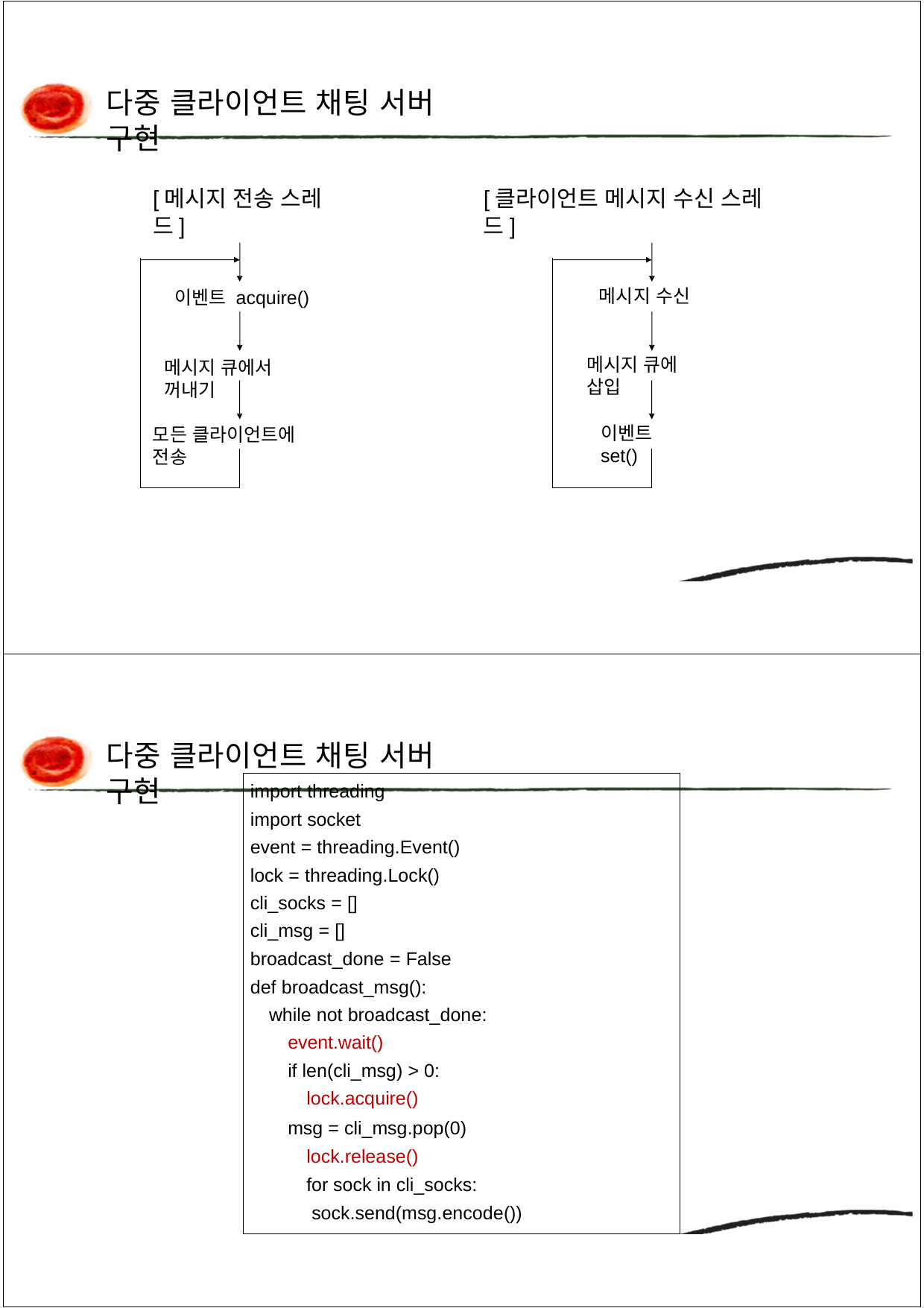

다중 클라이언트 채팅 서버 구현
[메시지 전송 스레드]
[클라이언트 메시지 수신 스레드]

메시지 수신
이벤트 acquire()

메시지 큐에 삽입
메시지 큐에서 꺼내기

이벤트 set()
모든 클라이언트에 전송

다중 클라이언트 채팅 서버 구현
import threading  import socket
event = threading.Event()  lock = threading.Lock()
cli_socks = []
cli_msg = []
broadcast_done = False
def broadcast_msg():
while not broadcast_done:  event.wait()
if len(cli_msg) > 0:  lock.acquire()
msg = cli_msg.pop(0)  lock.release()
for sock in cli_socks:
 sock.send(msg.encode())